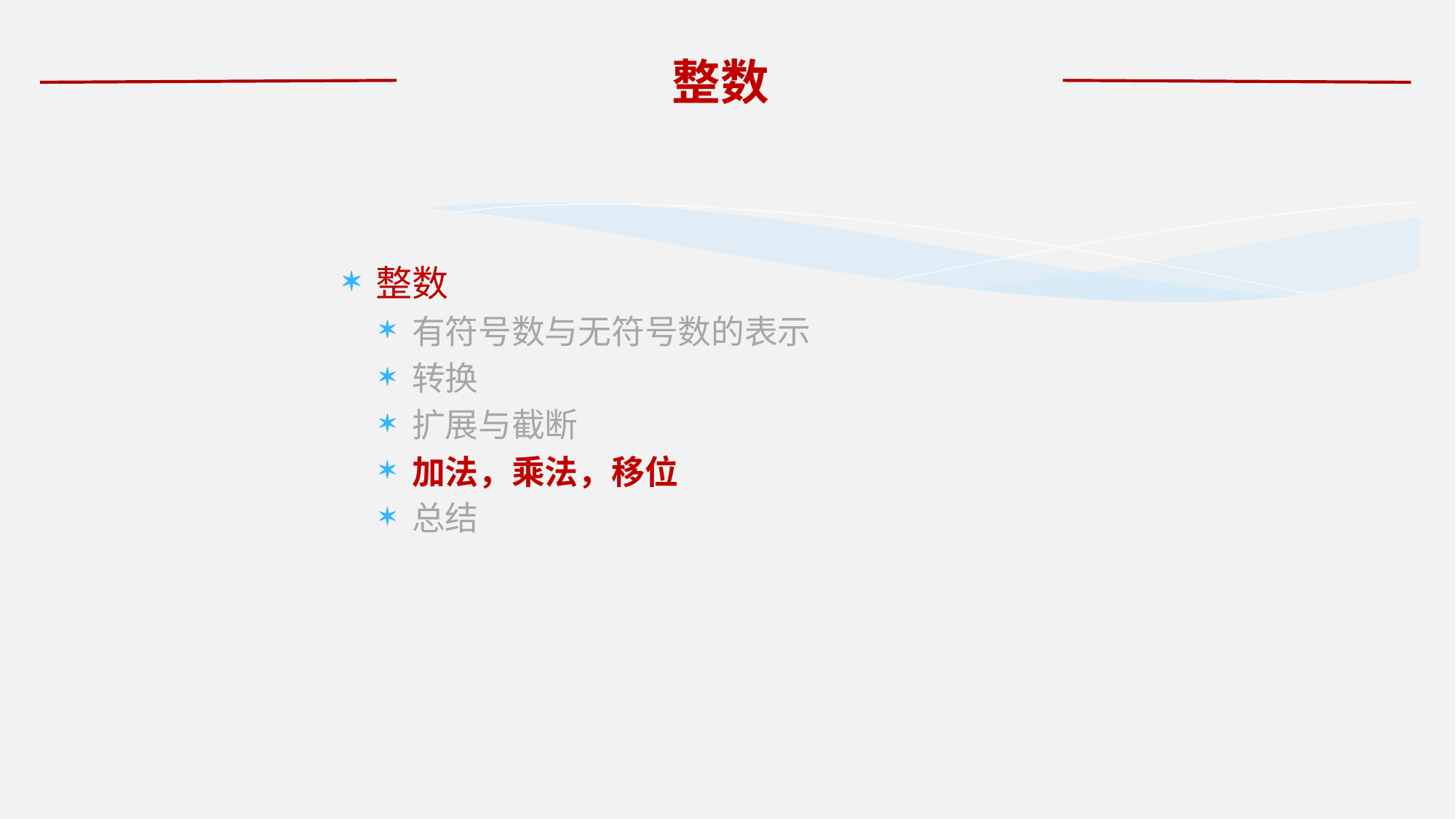

# 整数
整数
有符号数与无符号数的表示
转换
扩展与截断
加法，乘法，移位
总结